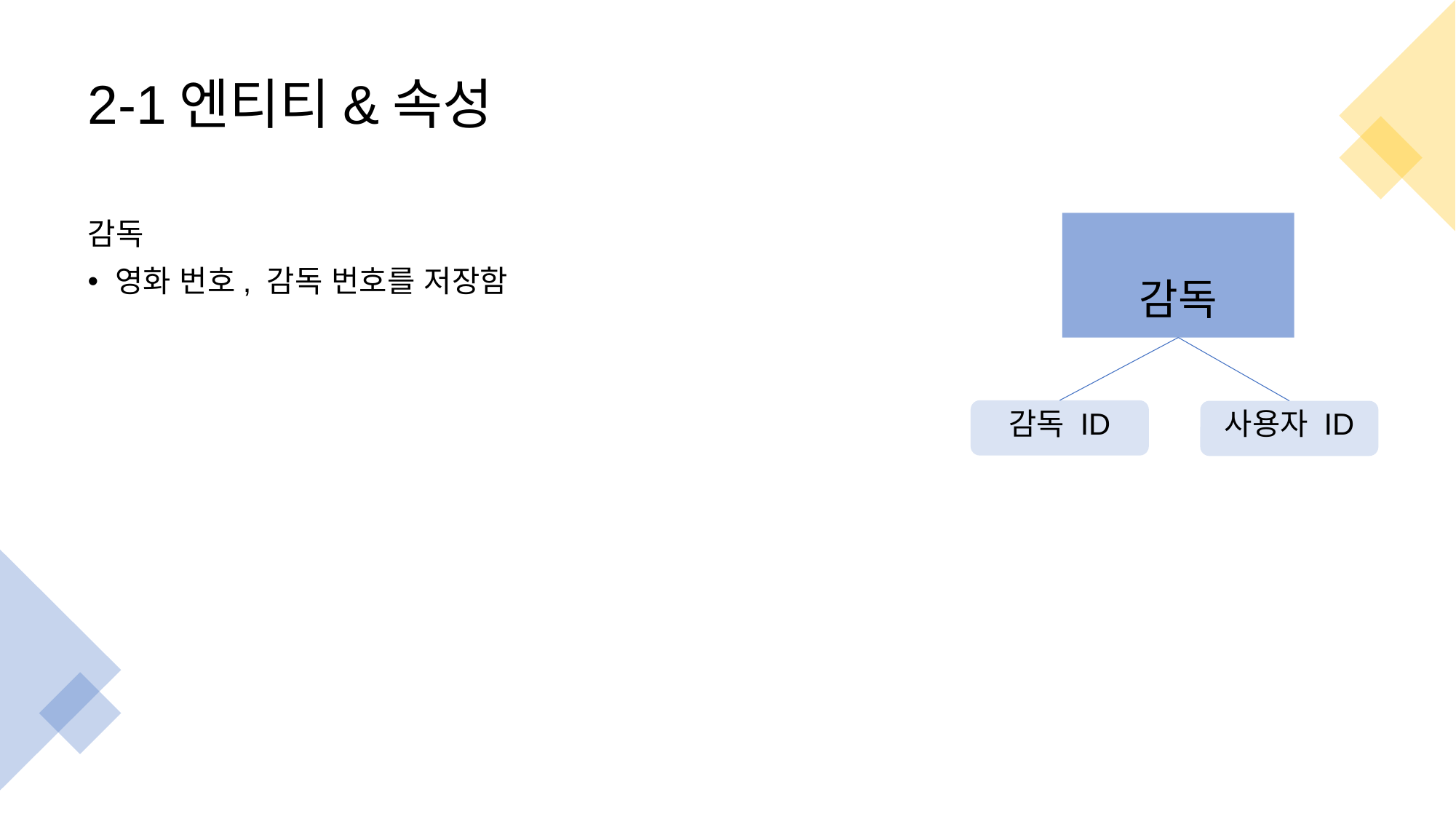

# 2-1엔티티&속성
감독
영화 번호, 감독 번호를 저장함

감독

감독 ID
사용자 ID